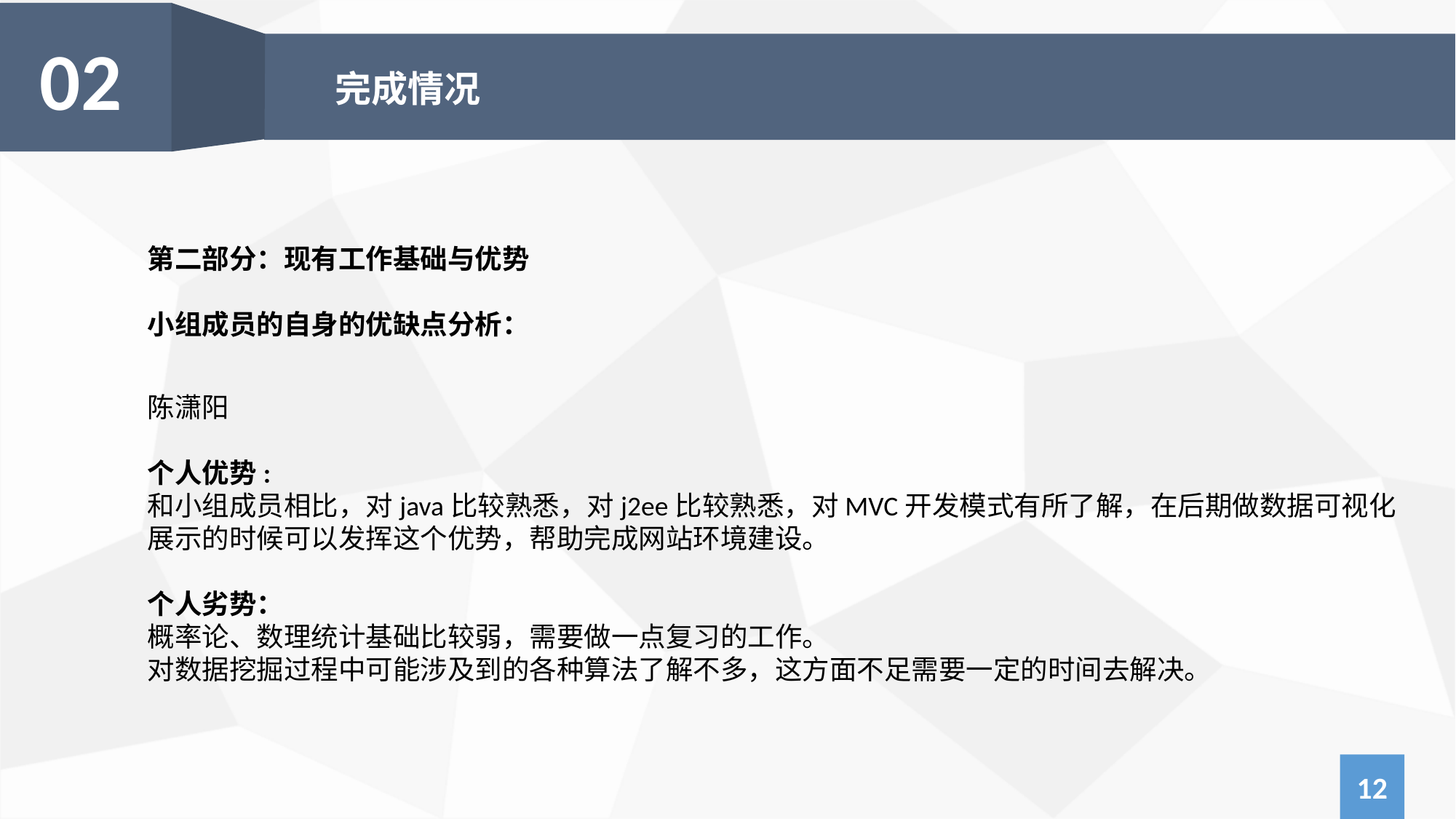

02

完成情况
第二部分：现有工作基础与优势

小组成员的自身的优缺点分析：

陈潇阳

个人优势:
和小组成员相比，对java比较熟悉，对j2ee比较熟悉，对MVC开发模式有所了解，在后期做数据可视化展示的时候可以发挥这个优势，帮助完成网站环境建设。

个人劣势：
概率论、数理统计基础比较弱，需要做一点复习的工作。
对数据挖掘过程中可能涉及到的各种算法了解不多，这方面不足需要一定的时间去解决。
12